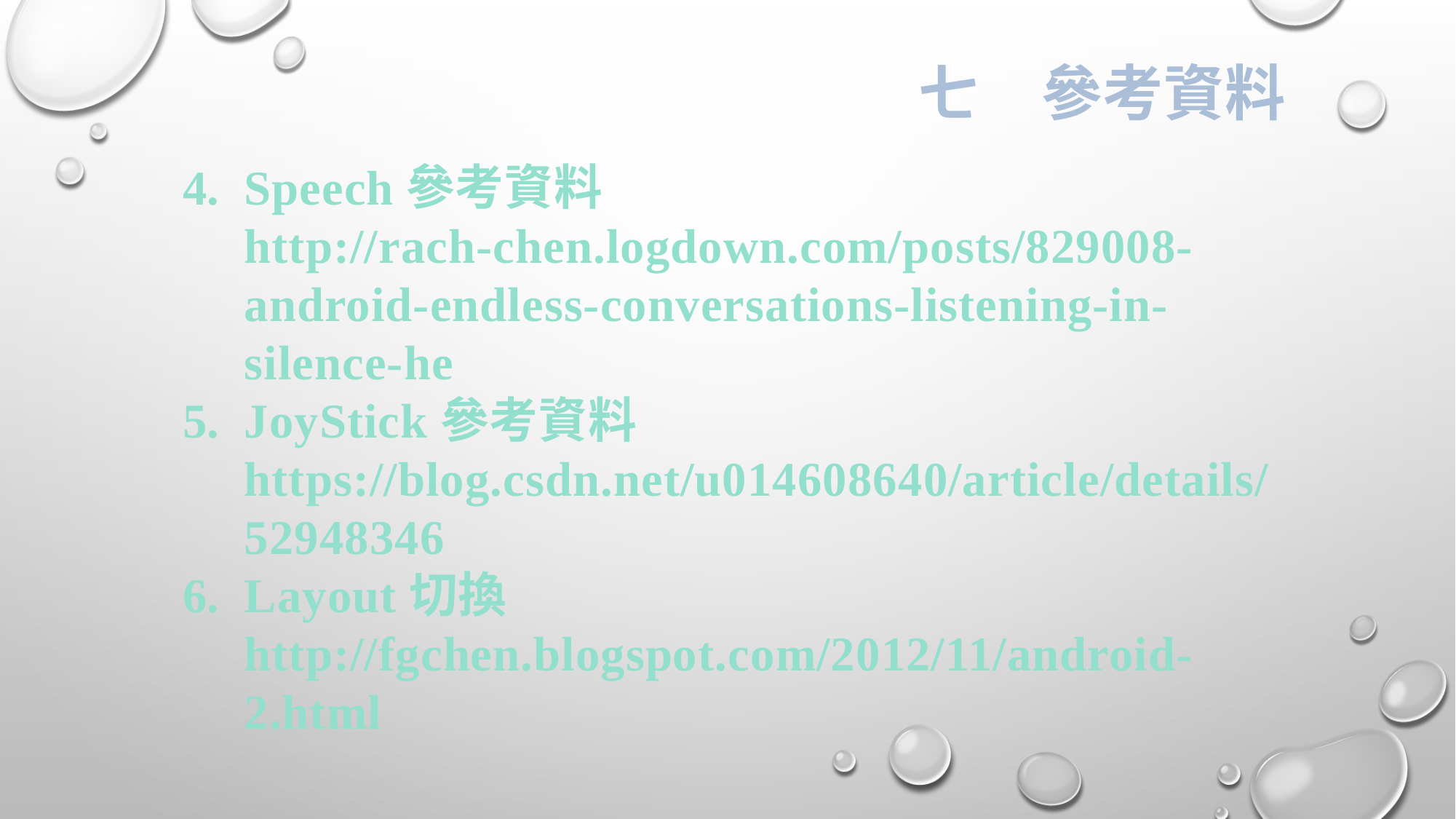

七　參考資料
Speech參考資料
http://rach-chen.logdown.com/posts/829008-android-endless-conversations-listening-in-silence-he
JoyStick參考資料
https://blog.csdn.net/u014608640/article/details/52948346
Layout切換
http://fgchen.blogspot.com/2012/11/android-2.html